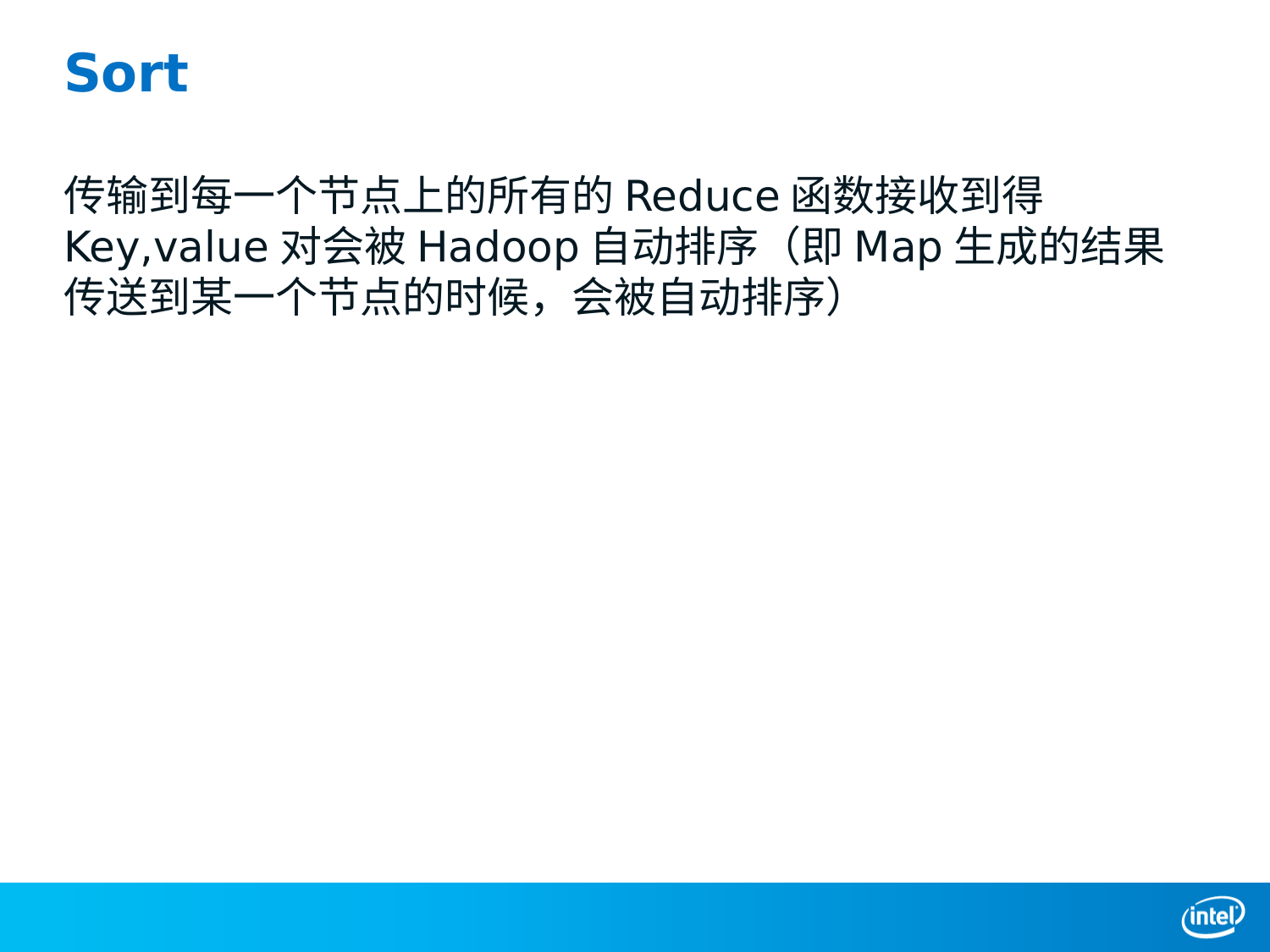

# Sort
传输到每一个节点上的所有的Reduce函数接收到得Key,value对会被Hadoop自动排序（即Map生成的结果传送到某一个节点的时候，会被自动排序）